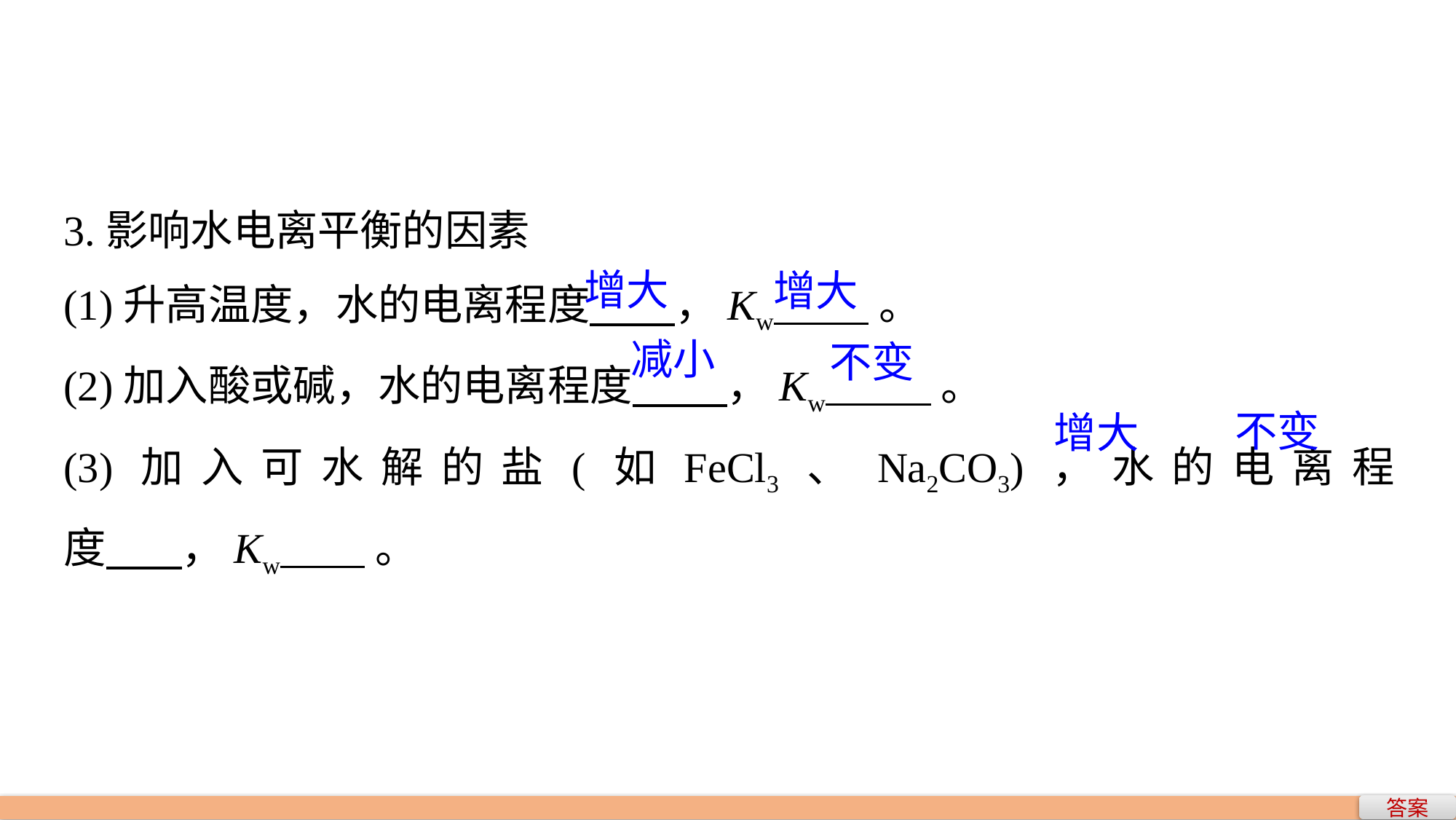

3.影响水电离平衡的因素
(1)升高温度，水的电离程度         ，Kw         。
(2)加入酸或碱，水的电离程度          ，Kw          。
(3)加入可水解的盐(如FeCl3、Na2CO3)，水的电离程度        ，Kw        。
增大
增大
减小
不变
不变
增大
答案